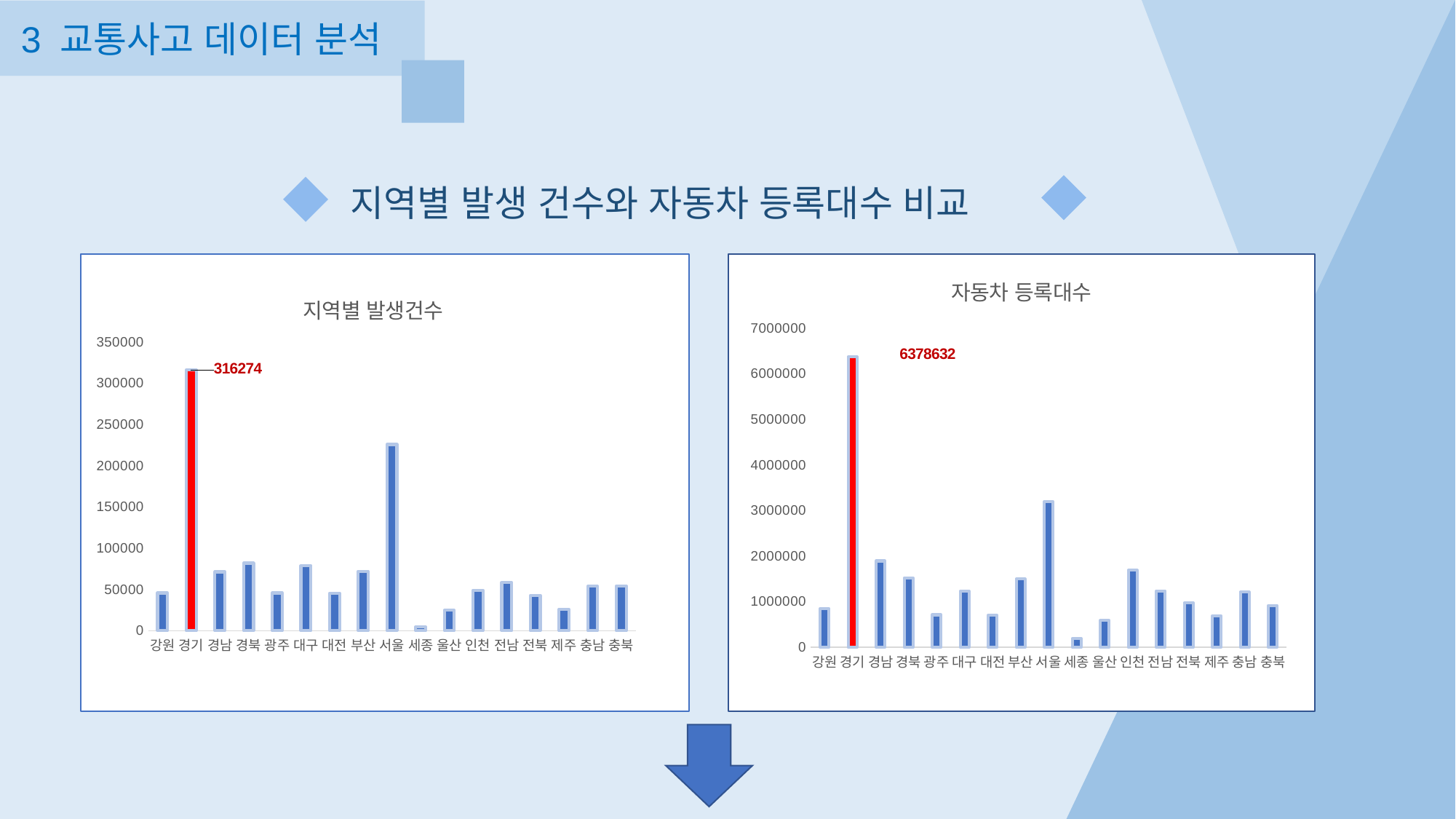

3 교통사고 데이터 분석

지역별 발생 건수와 자동차 등록대수 비교

### Chart: 지역별 발생건수

| Category |  |
|---|---|
| 강원 | 45853.0 |
| 경기 | 316274.0 |
| 경남 | 71385.0 |
| 경북 | 81912.0 |
| 광주 | 45742.0 |
| 대구 | 78876.0 |
| 대전 | 45435.0 |
| 부산 | 72126.0 |
| 서울 | 225857.0 |
| 세종 | 4585.0 |
| 울산 | 24735.0 |
| 인천 | 49001.0 |
| 전남 | 58439.0 |
| 전북 | 42705.0 |
| 제주 | 25866.0 |
| 충남 | 53789.0 |
| 충북 | 54204.0 |

### Chart: 자동차 등록대수

| Category | 등록대수 |
|---|---|
| 강원 | 851553.0 |
| 경기 | 6378632.0 |
| 경남 | 1896515.0 |
| 경북 | 1523914.0 |
| 광주 | 714401.0 |
| 대구 | 1230183.0 |
| 대전 | 707928.0 |
| 부산 | 1499503.0 |
| 서울 | 3193351.0 |
| 세종 | 193711.0 |
| 울산 | 588079.0 |
| 인천 | 1692760.0 |
| 전남 | 1236858.0 |
| 전북 | 977834.0 |
| 제주 | 689924.0 |
| 충남 | 1211477.0 |
| 충북 | 916455.0 |